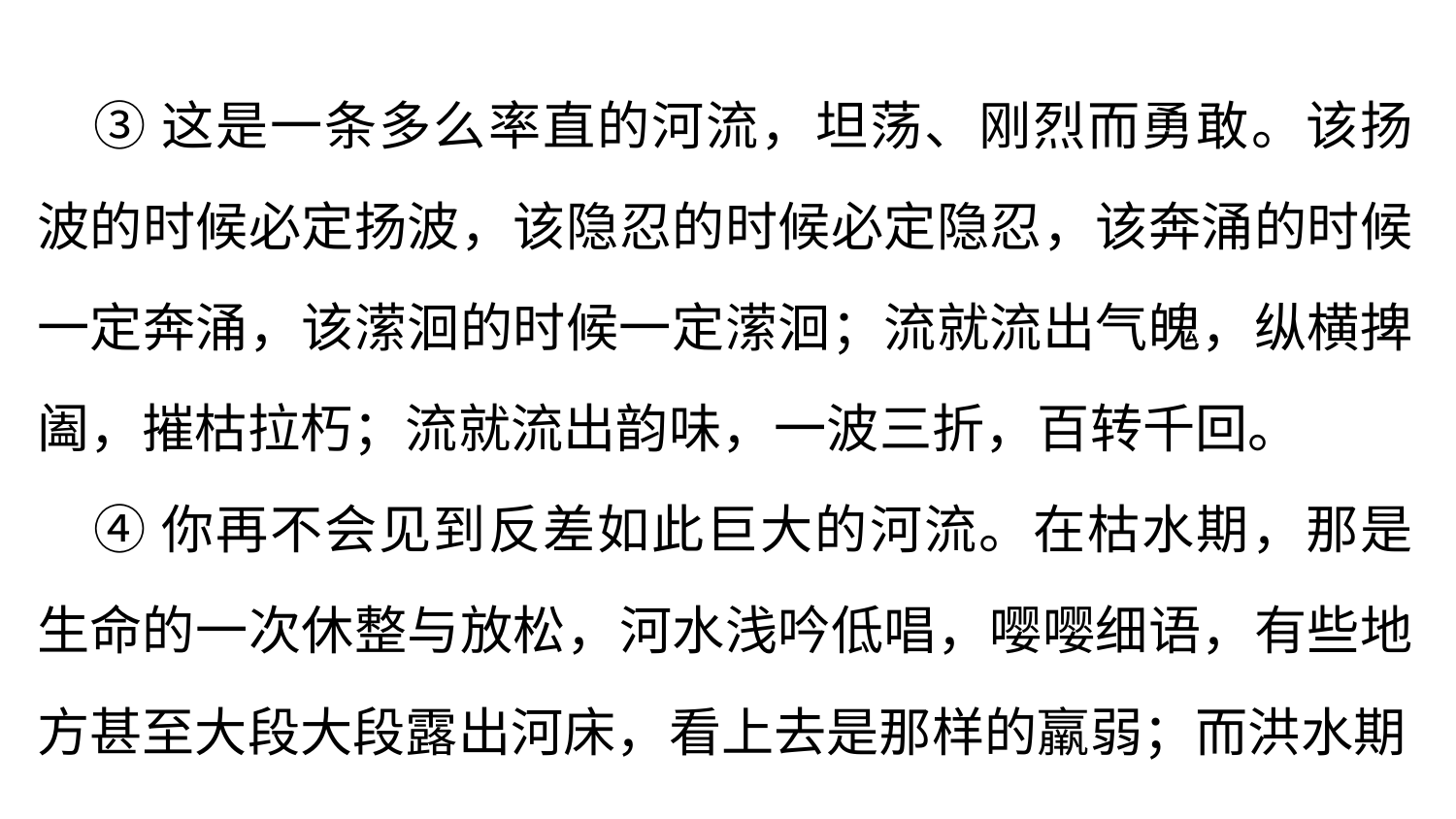

③这是一条多么率直的河流，坦荡、刚烈而勇敢。该扬波的时候必定扬波，该隐忍的时候必定隐忍，该奔涌的时候一定奔涌，该潆洄的时候一定潆洄；流就流出气魄，纵横捭阖，摧枯拉朽；流就流出韵味，一波三折，百转千回。
    ④你再不会见到反差如此巨大的河流。在枯水期，那是生命的一次休整与放松，河水浅吟低唱，嘤嘤细语，有些地方甚至大段大段露出河床，看上去是那样的羸弱；而洪水期